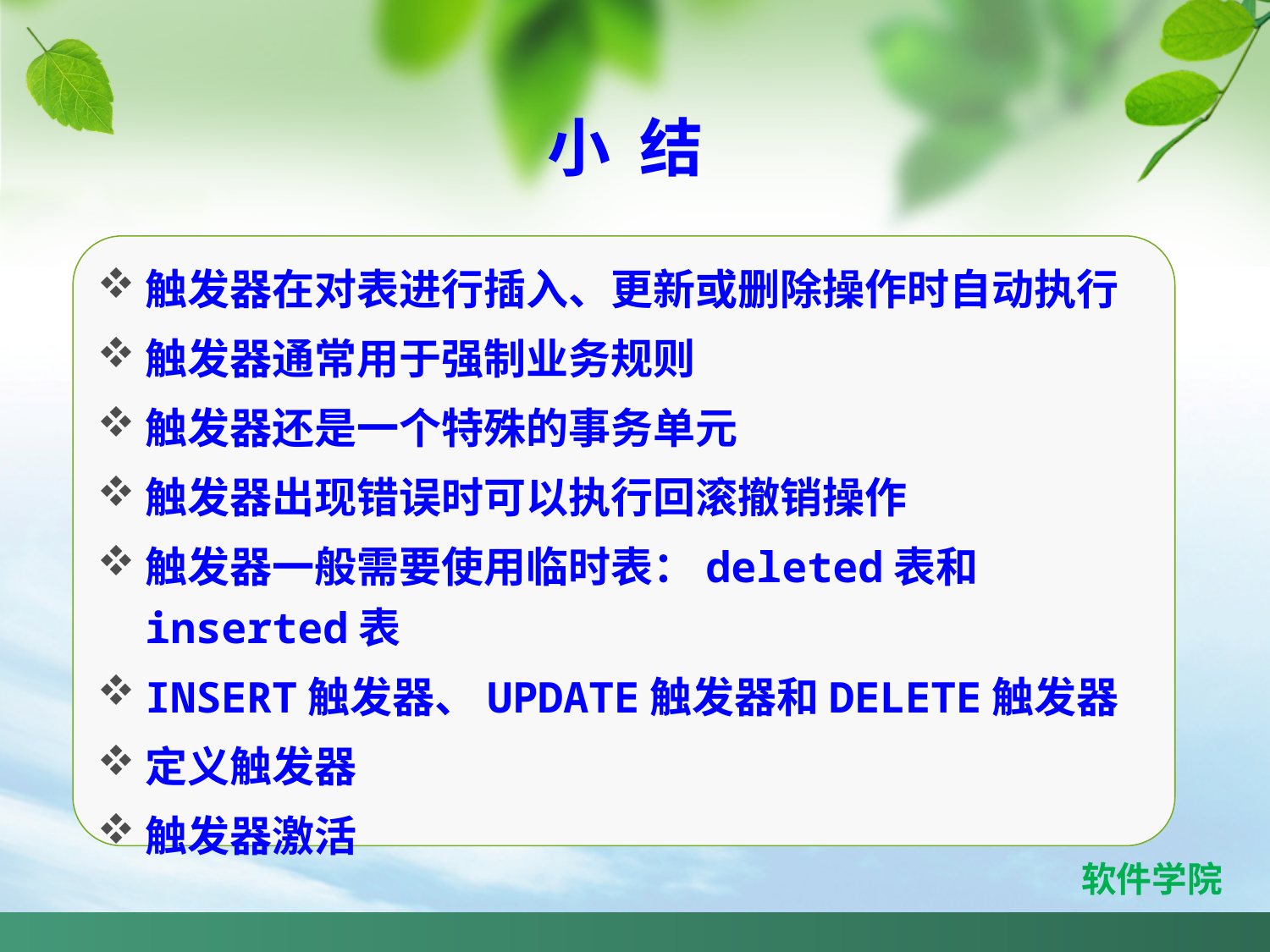

小  结

触发器在对表进行插入、更新或删除操作时自动执行
触发器通常用于强制业务规则
触发器还是一个特殊的事务单元
触发器出现错误时可以执行回滚撤销操作
触发器一般需要使用临时表：deleted表和inserted表
INSERT触发器、UPDATE触发器和DELETE触发器
定义触发器
触发器激活